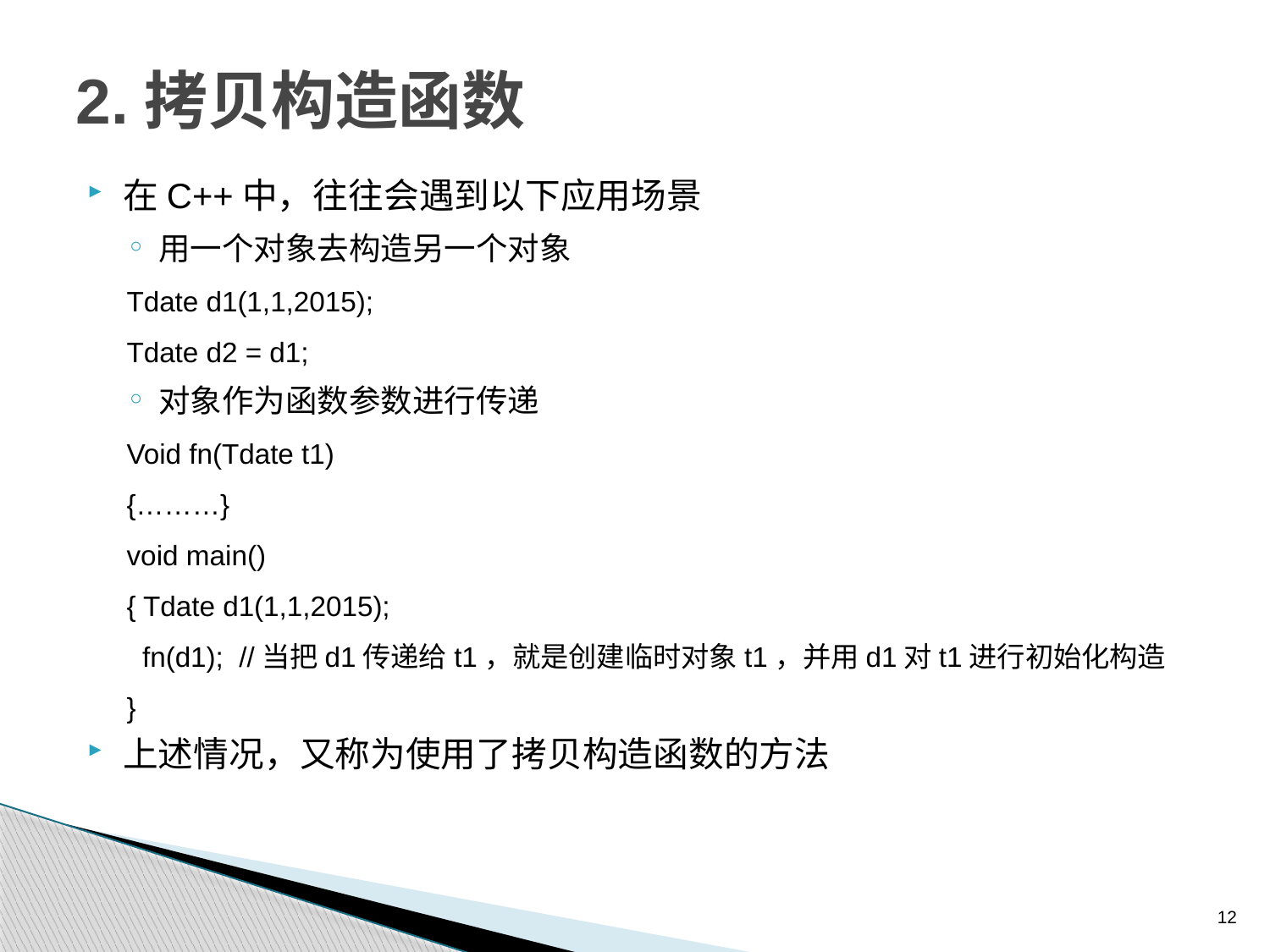

# 2.拷贝构造函数
在C++中，往往会遇到以下应用场景
用一个对象去构造另一个对象
Tdate d1(1,1,2015);
Tdate d2 = d1;
对象作为函数参数进行传递
Void fn(Tdate t1)
{………}
void main()
{ Tdate d1(1,1,2015);
  fn(d1);  //当把d1传递给t1，就是创建临时对象t1，并用d1对t1进行初始化构造
}
上述情况，又称为使用了拷贝构造函数的方法

12